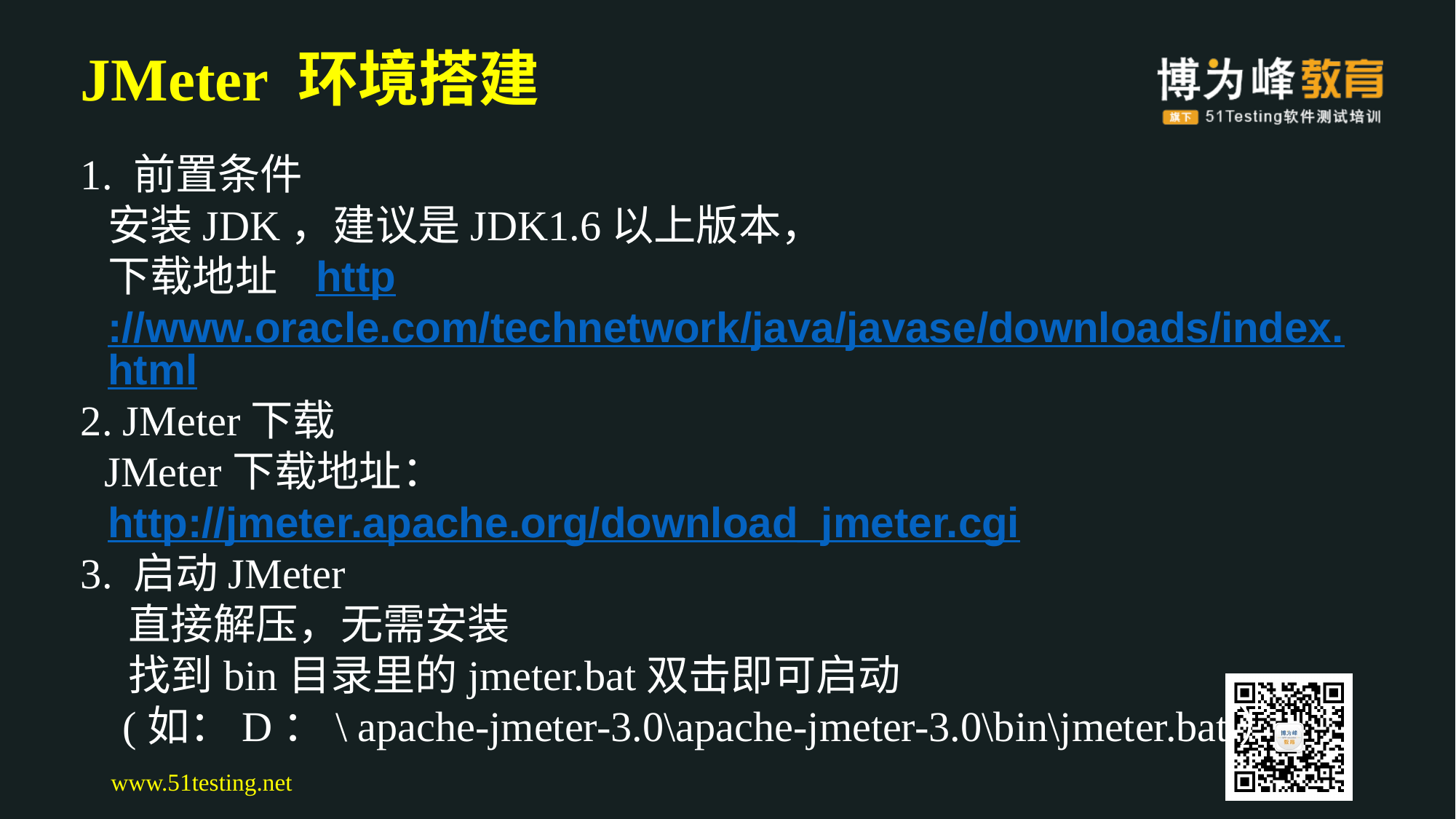

# JMeter 环境搭建
1. 前置条件
	安装JDK，建议是JDK1.6以上版本，
	下载地址   http://www.oracle.com/technetwork/java/javase/downloads/index.html
2. JMeter下载
  JMeter下载地址： http://jmeter.apache.org/download_jmeter.cgi
3. 启动JMeter
    直接解压，无需安装
    找到bin目录里的jmeter.bat双击即可启动
    (如：D：\ apache-jmeter-3.0\apache-jmeter-3.0\bin\jmeter.bat）

www.51testing.net